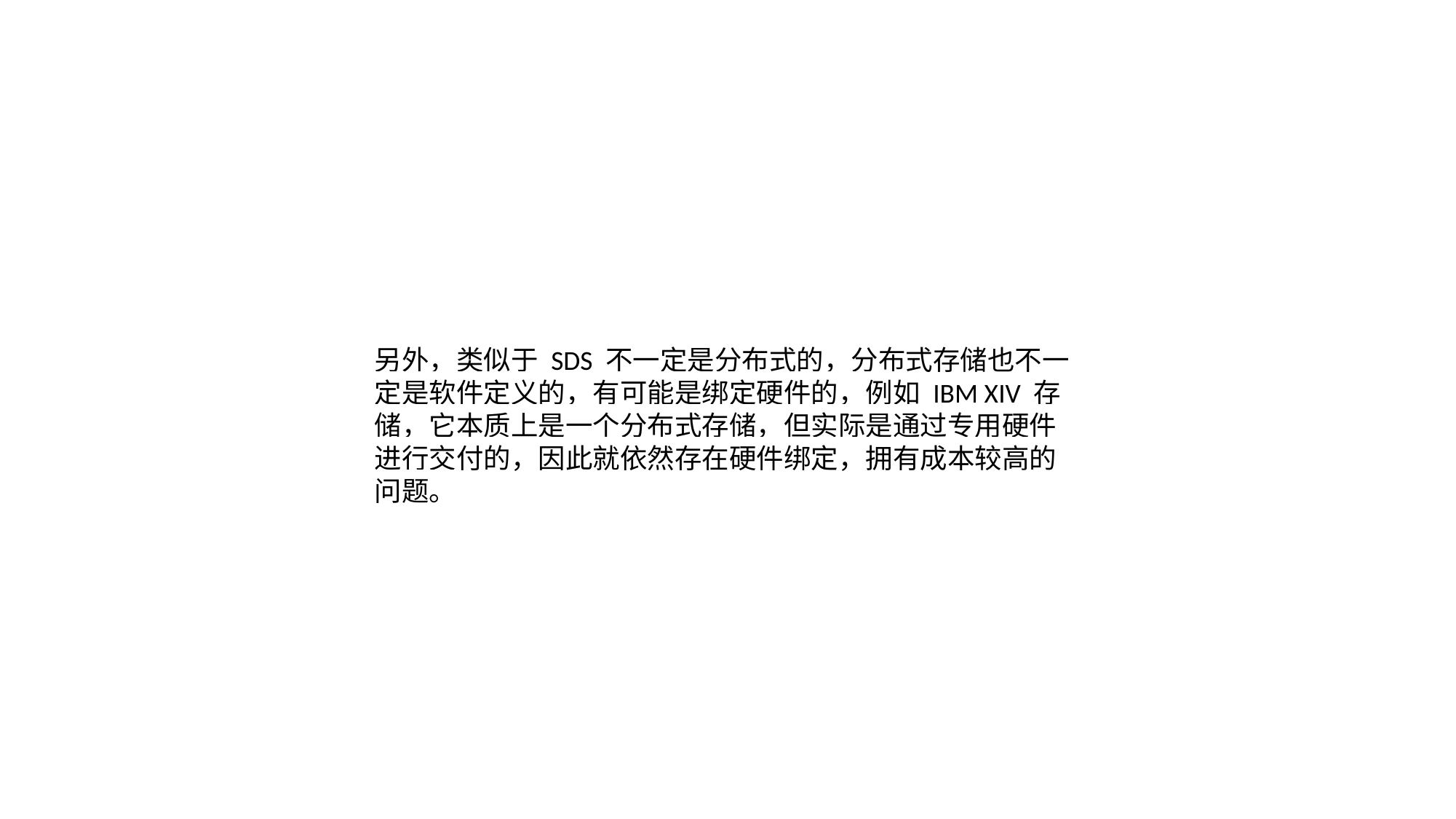

#

另外，类似于 SDS 不一定是分布式的，分布式存储也不一定是软件定义的，有可能是绑定硬件的，例如 IBM XIV 存储，它本质上是一个分布式存储，但实际是通过专用硬件进行交付的，因此就依然存在硬件绑定，拥有成本较高的问题。